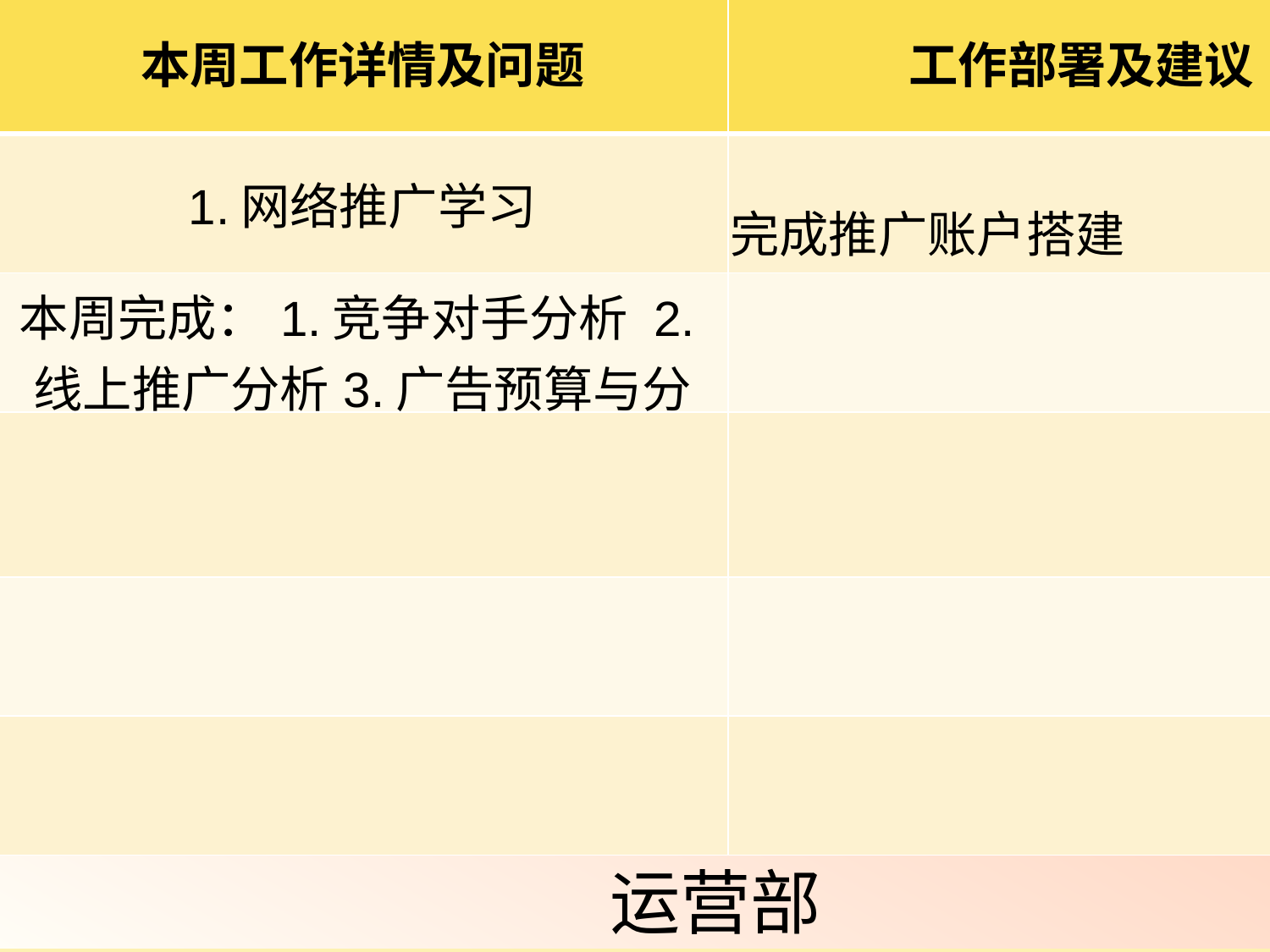

| 本周工作详情及问题 | 工作部署及建议 |
| --- | --- |
| 1.网络推广学习 | 完成推广账户搭建 |
| 本周完成：1.竞争对手分析 2.线上推广分析3.广告预算与分配 |  |
|  |  |
|  |  |
|  |  |
运营部
阿谭